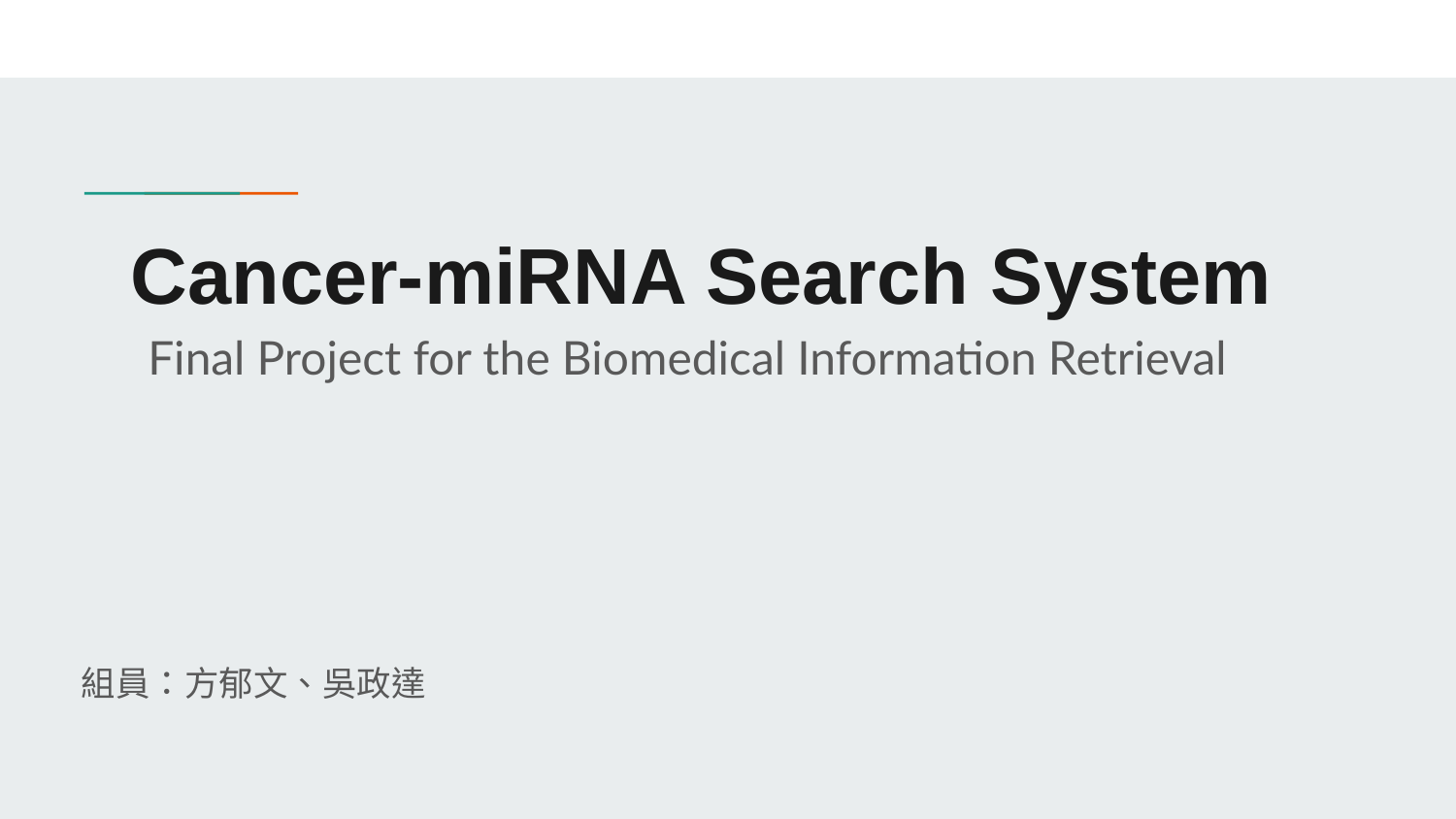

# Cancer-miRNA Search System
Final Project for the Biomedical Information Retrieval
組員：方郁文、吳政達